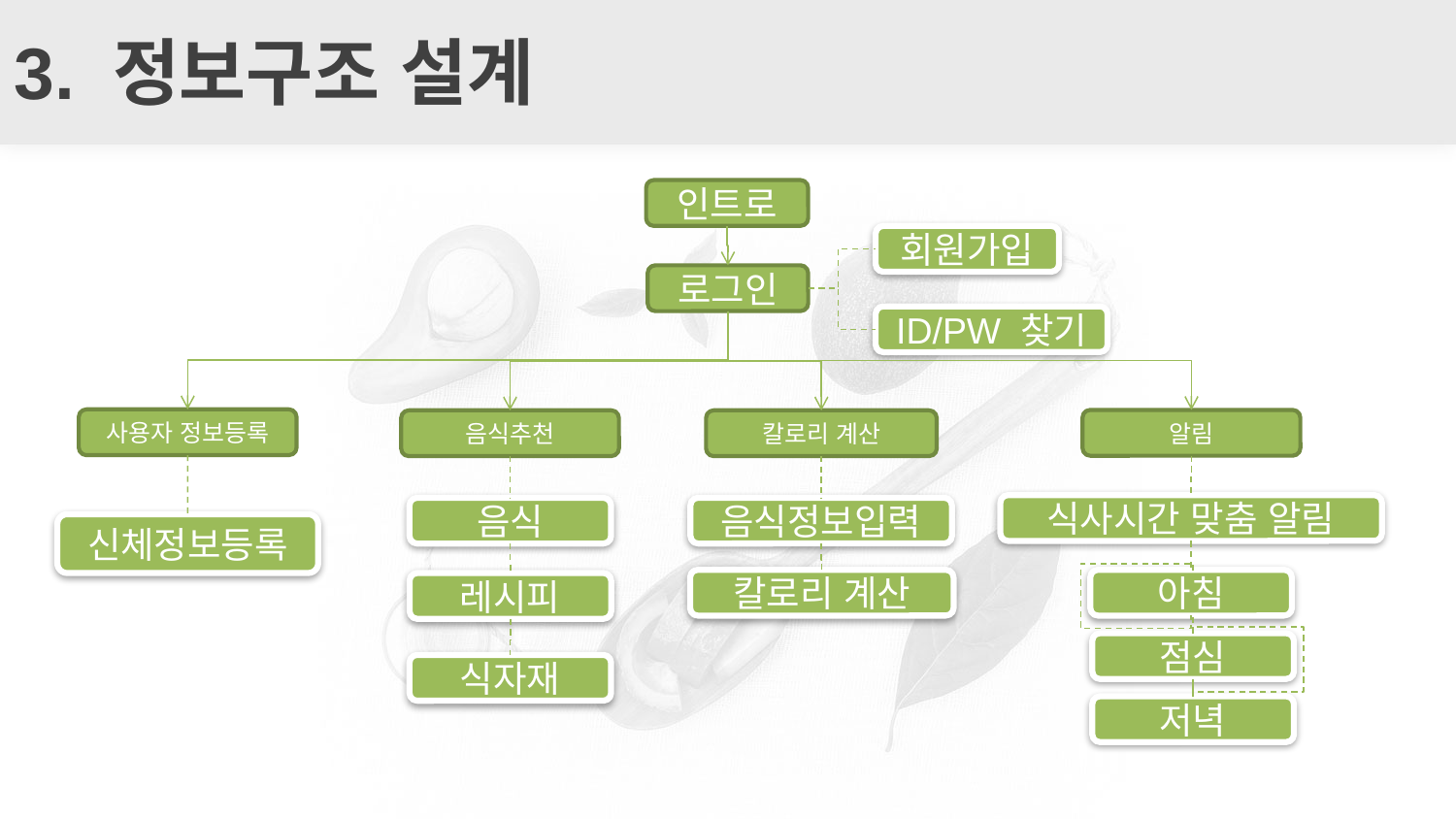

# 3. 정보구조 설계
인트로
회원가입
로그인
ID/PW 찾기
사용자 정보등록
알림
음식추천
칼로리 계산
식사시간 맞춤 알림
음식정보입력
음식
신체정보등록
칼로리 계산
아침
레시피
점심
식자재
저녁